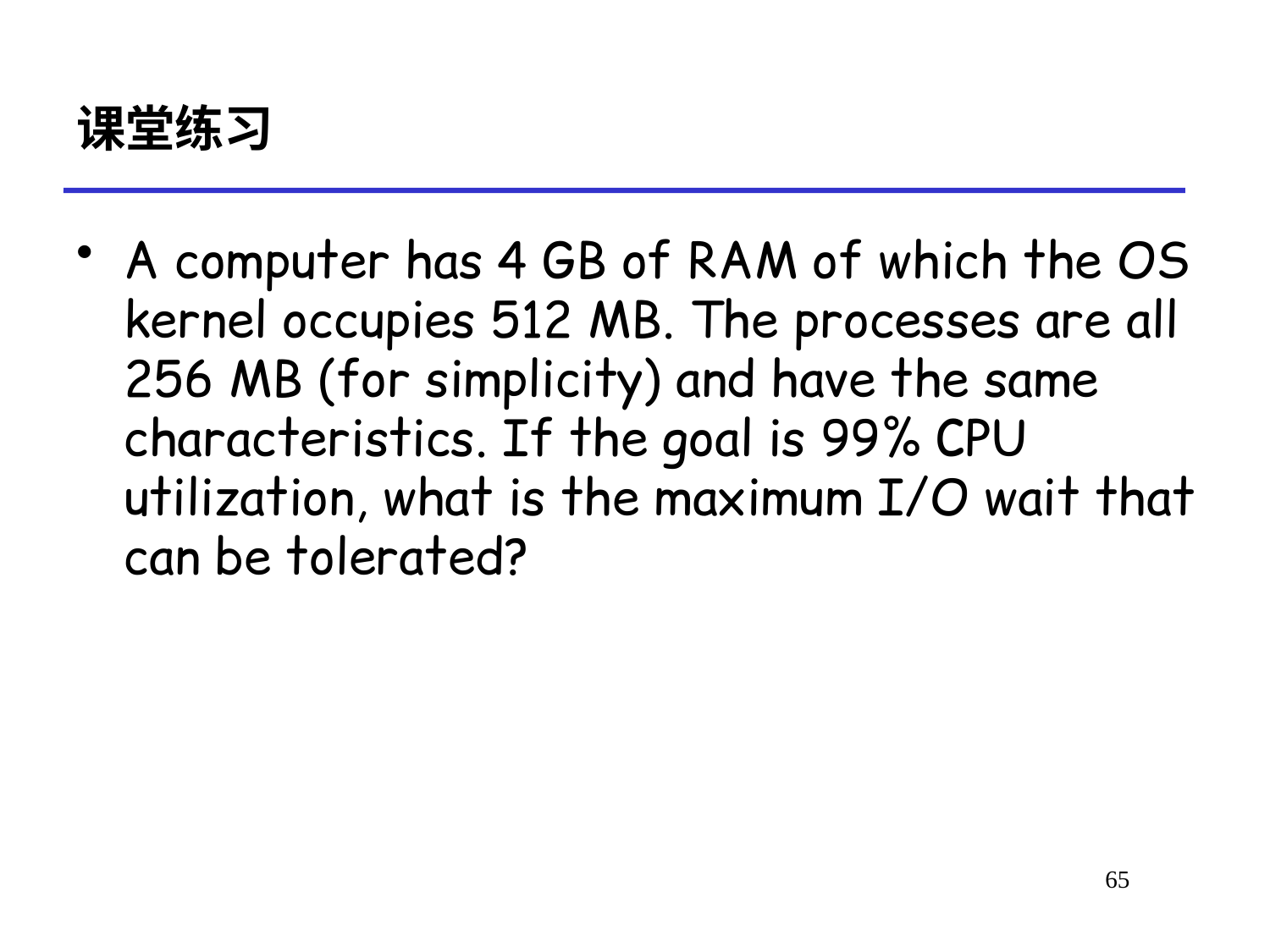

# 课堂练习
A computer has 4 GB of RAM of which the OS kernel occupies 512 MB. The processes are all 256 MB (for simplicity) and have the same characteristics. If the goal is 99% CPU utilization, what is the maximum I/O wait that can be tolerated?

65